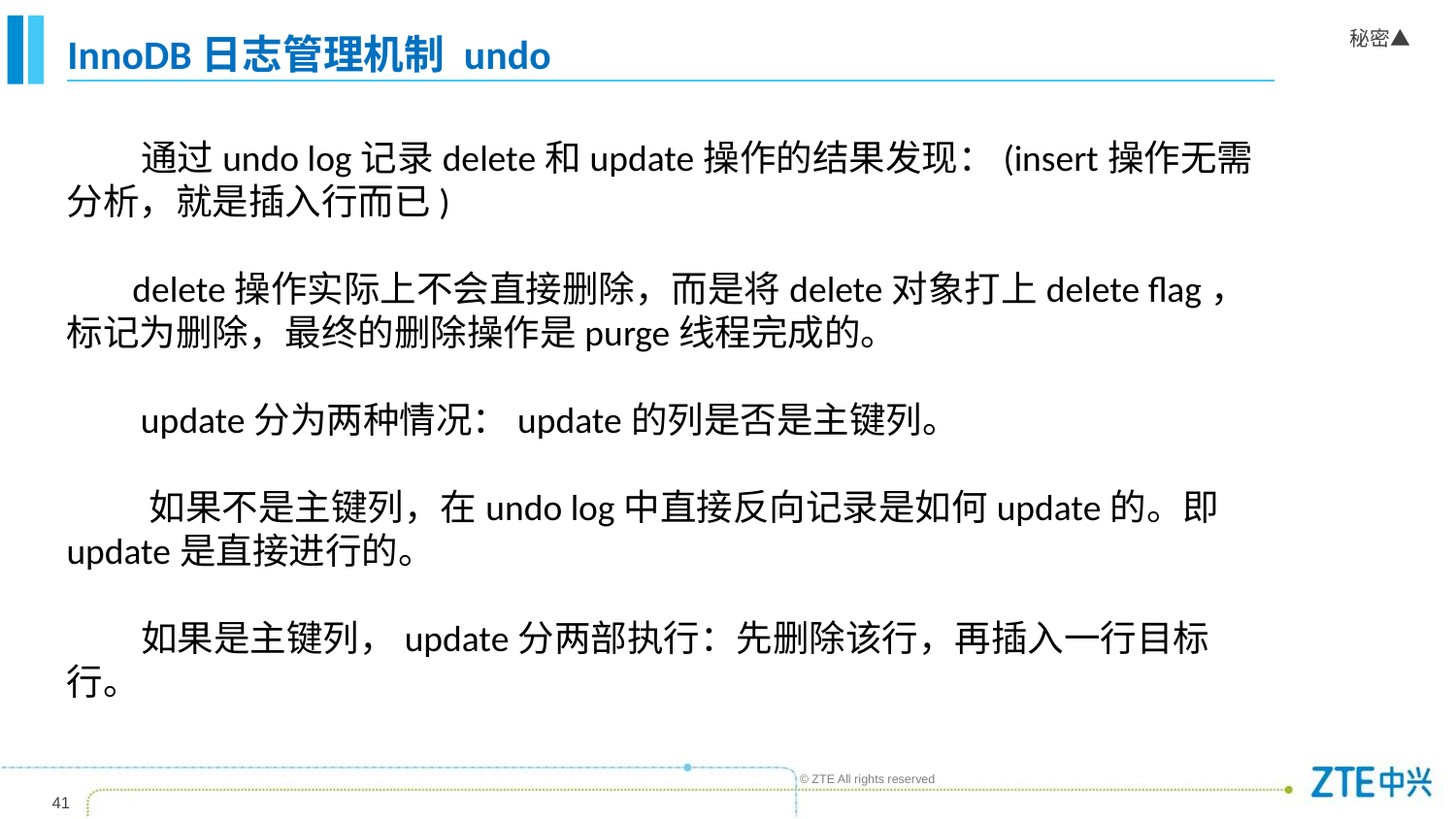

# InnoDB日志管理机制 undo
        通过undo log记录delete和update操作的结果发现：(insert操作无需分析，就是插入行而已)

        delete操作实际上不会直接删除，而是将delete对象打上delete flag，标记为删除，最终的删除操作是purge线程完成的。

         update分为两种情况：update的列是否是主键列。

         如果不是主键列，在undo log中直接反向记录是如何update的。即update是直接进行的。

        如果是主键列，update分两部执行：先删除该行，再插入一行目标行。